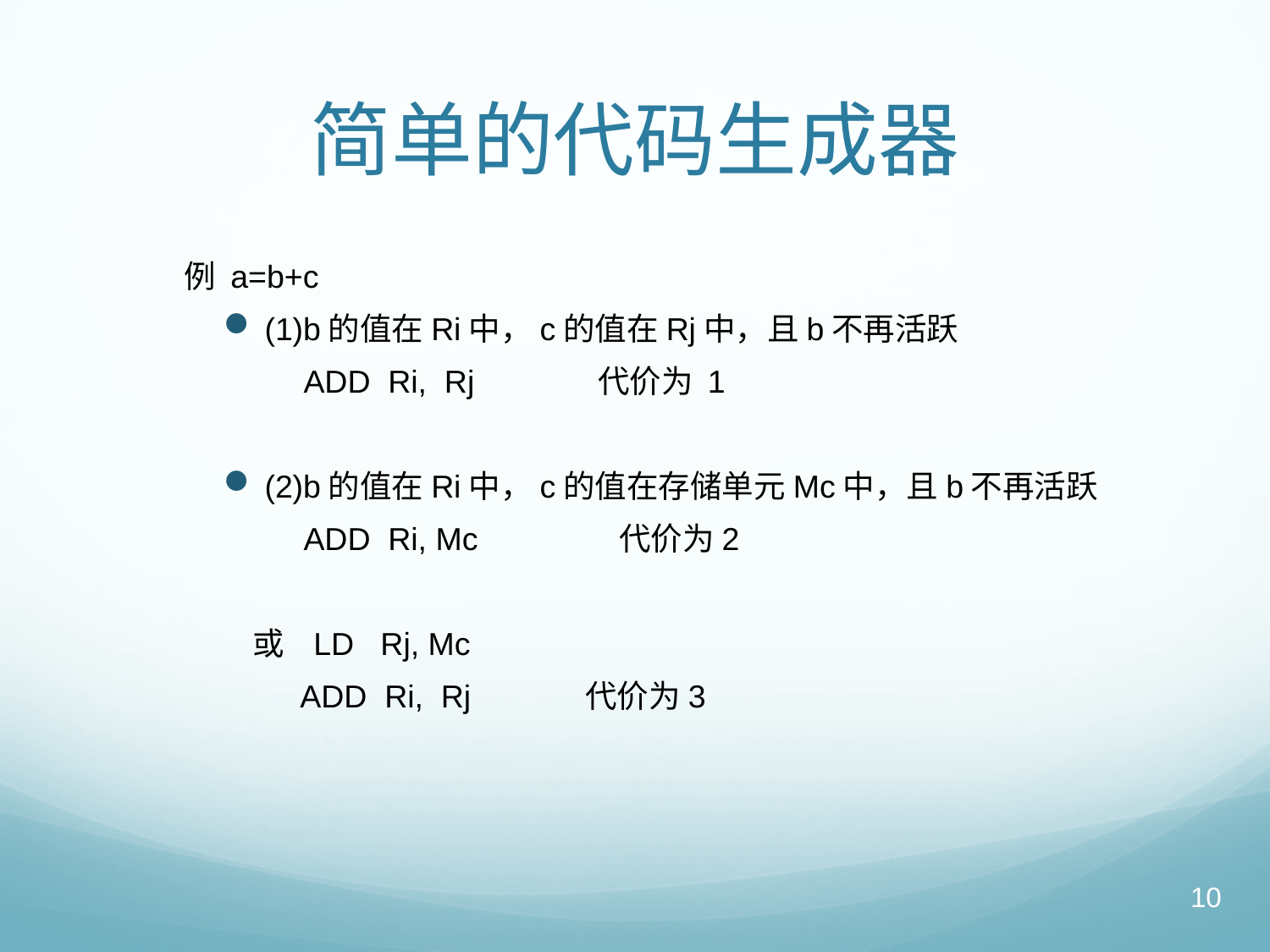

# 简单的代码生成器
例 a=b+c
(1)b的值在Ri中，c的值在Rj中，且b不再活跃
         ADD  Ri,  Rj             代价为 1

(2)b的值在Ri中，c的值在存储单元Mc中，且b不再活跃
         ADD  Ri, Mc               代价为2

   或   LD   Rj, Mc
    ADD  Ri,  Rj            代价为3
10